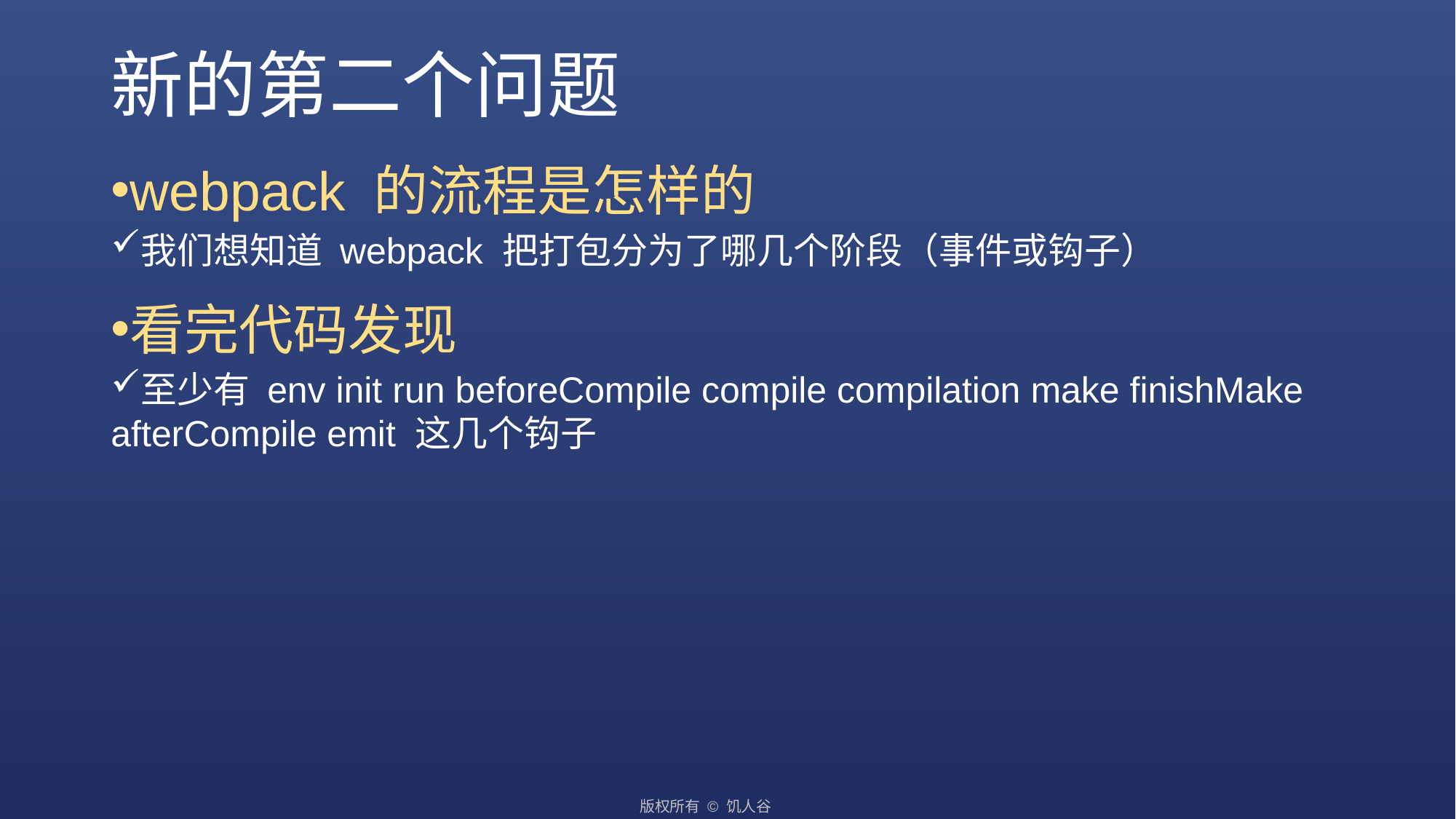

# 新的第二个问题
webpack 的流程是怎样的
我们想知道 webpack 把打包分为了哪几个阶段（事件或钩子）
看完代码发现
至少有 env init run beforeCompile compile compilation make finishMake afterCompile emit 这几个钩子